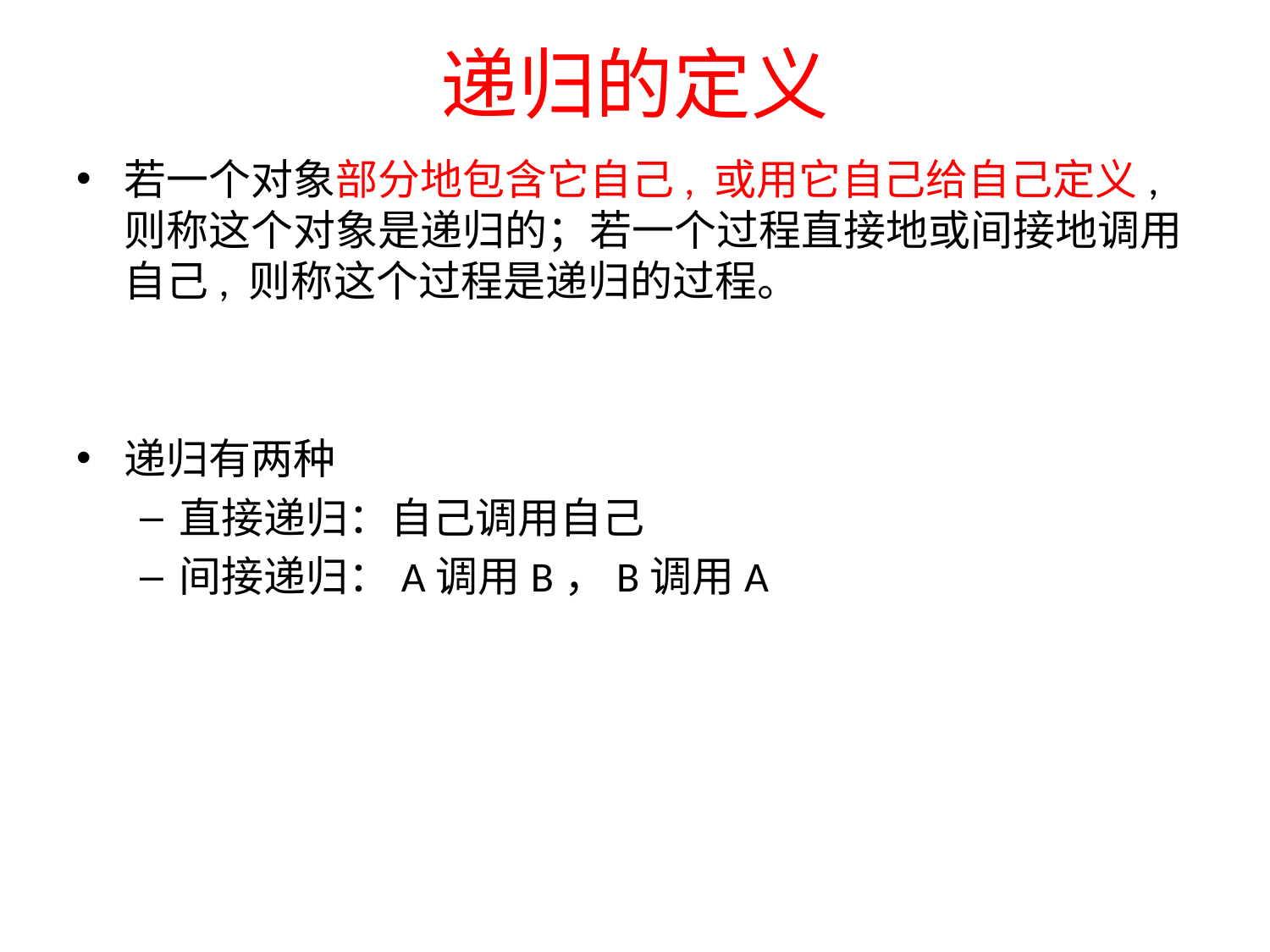

# 递归的定义
若一个对象部分地包含它自己, 或用它自己给自己定义, 则称这个对象是递归的；若一个过程直接地或间接地调用自己, 则称这个过程是递归的过程。

递归有两种
直接递归：自己调用自己
间接递归：A调用B，B调用A